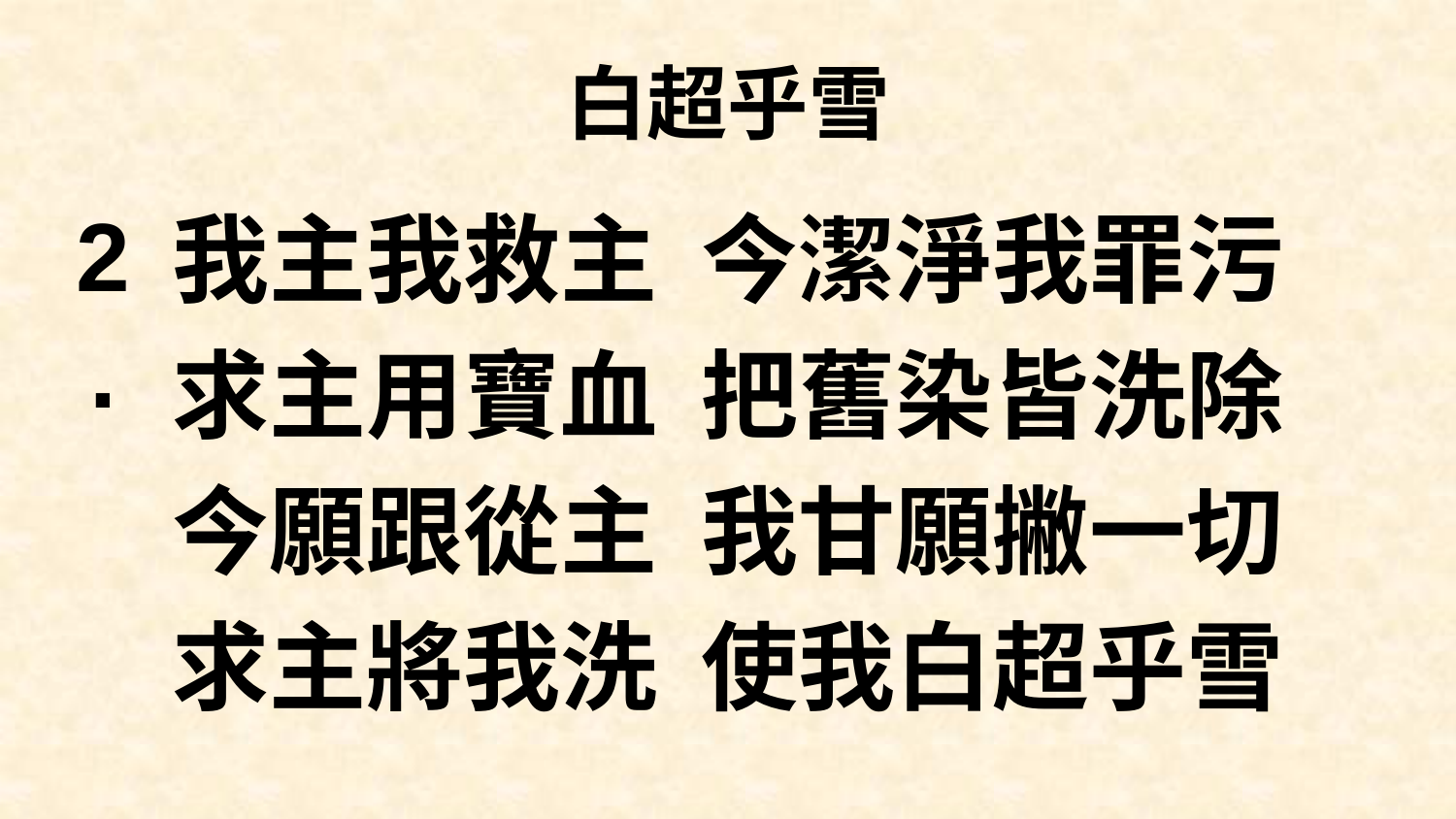

# 白超乎雪
2.
我主我救主  今潔淨我罪污
求主用寶血  把舊染皆洗除
今願跟從主  我甘願撇一切
求主將我洗  使我白超乎雪